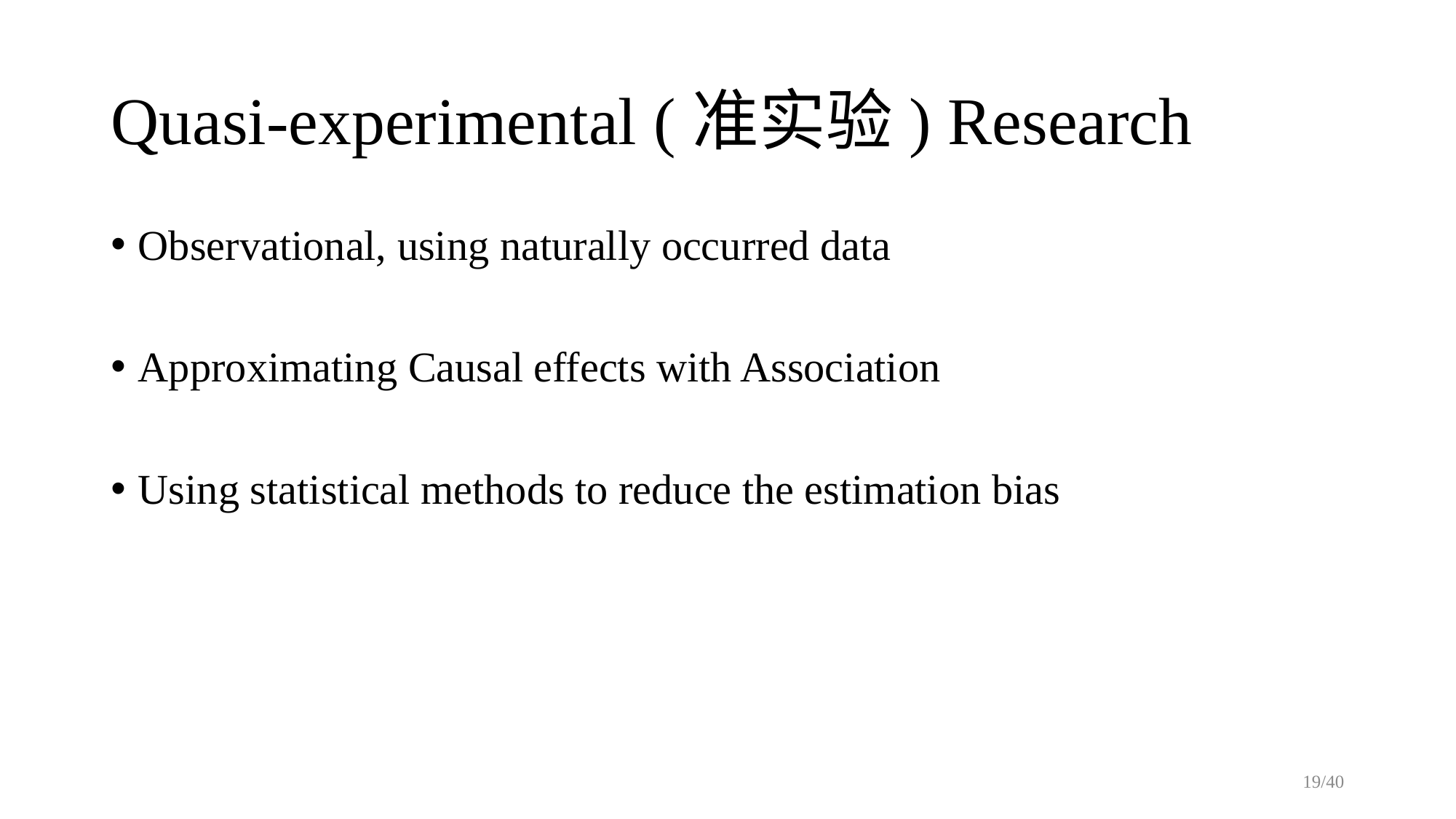

# Quasi-experimental (准实验) Research
Observational, using naturally occurred data

Approximating Causal effects with Association

Using statistical methods to reduce the estimation bias
19/40